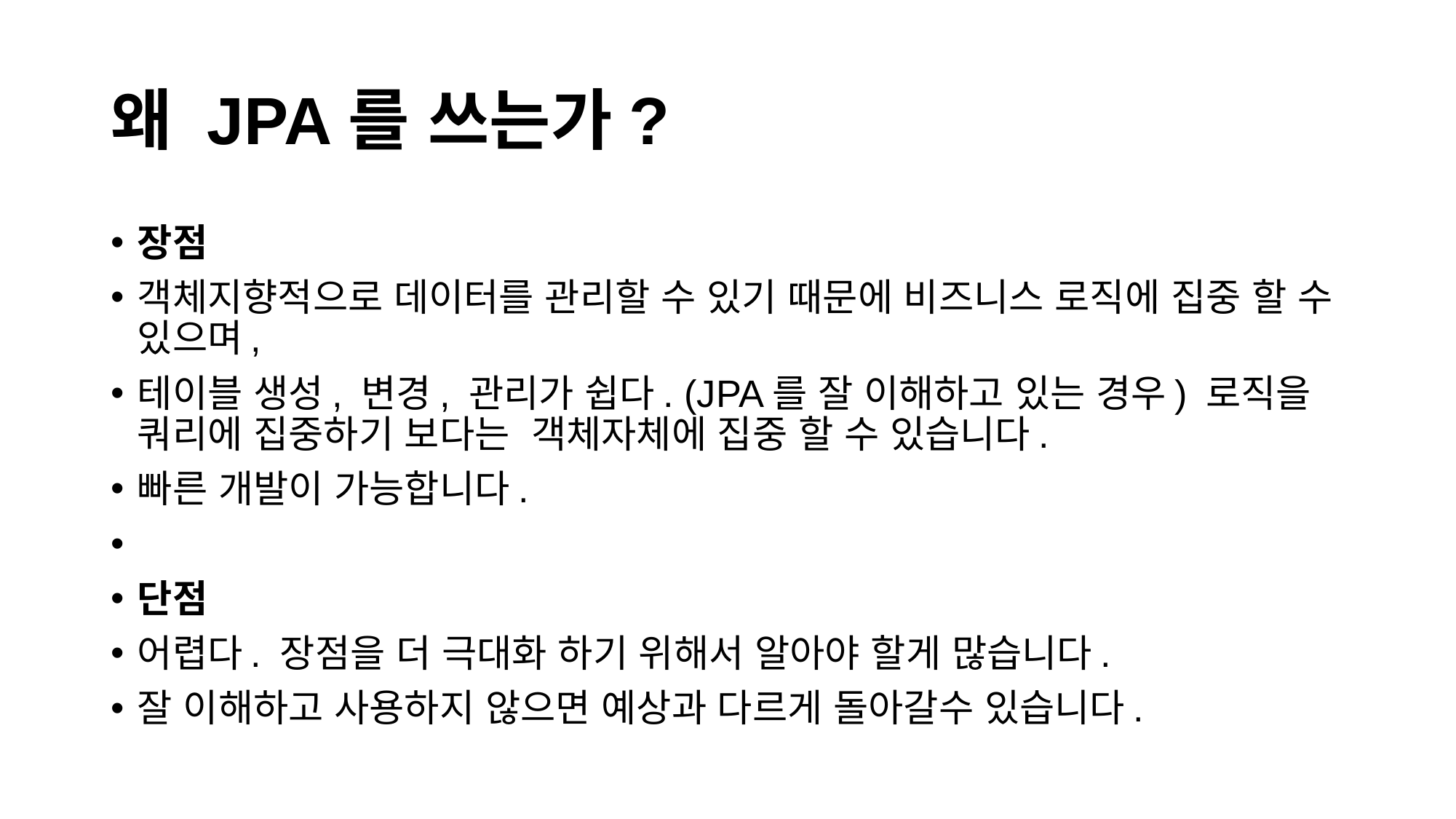

# 왜 JPA를 쓰는가?
장점
객체지향적으로 데이터를 관리할 수 있기 때문에 비즈니스 로직에 집중 할 수 있으며,
테이블 생성, 변경, 관리가 쉽다. (JPA를 잘 이해하고 있는 경우) 로직을 쿼리에 집중하기 보다는  객체자체에 집중 할 수 있습니다.
빠른 개발이 가능합니다.

단점
어렵다. 장점을 더 극대화 하기 위해서 알아야 할게 많습니다.
잘 이해하고 사용하지 않으면 예상과 다르게 돌아갈수 있습니다.